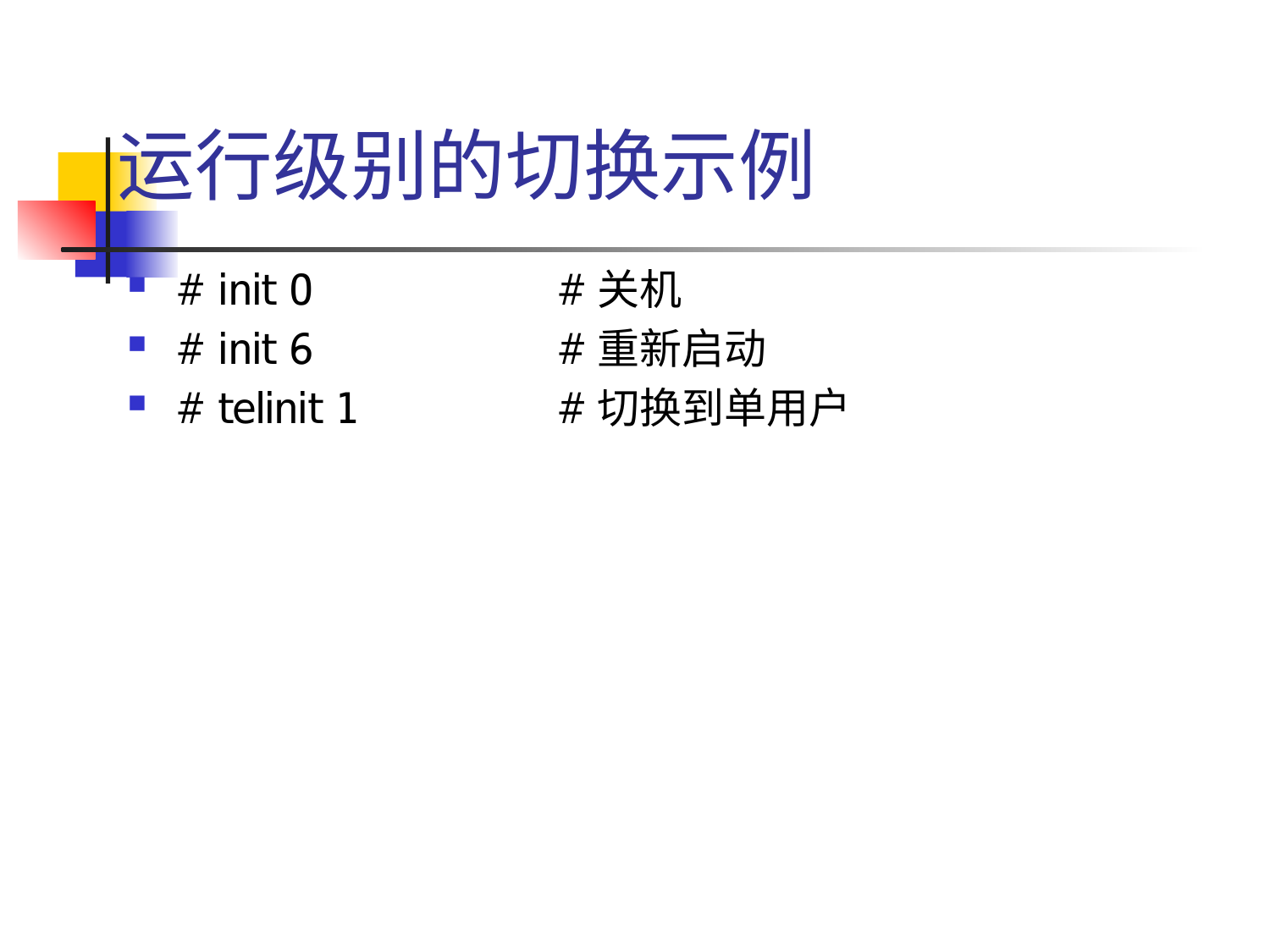

# 运行级别的切换示例
# init 0		#关机
# init 6		#重新启动
# telinit 1		#切换到单用户